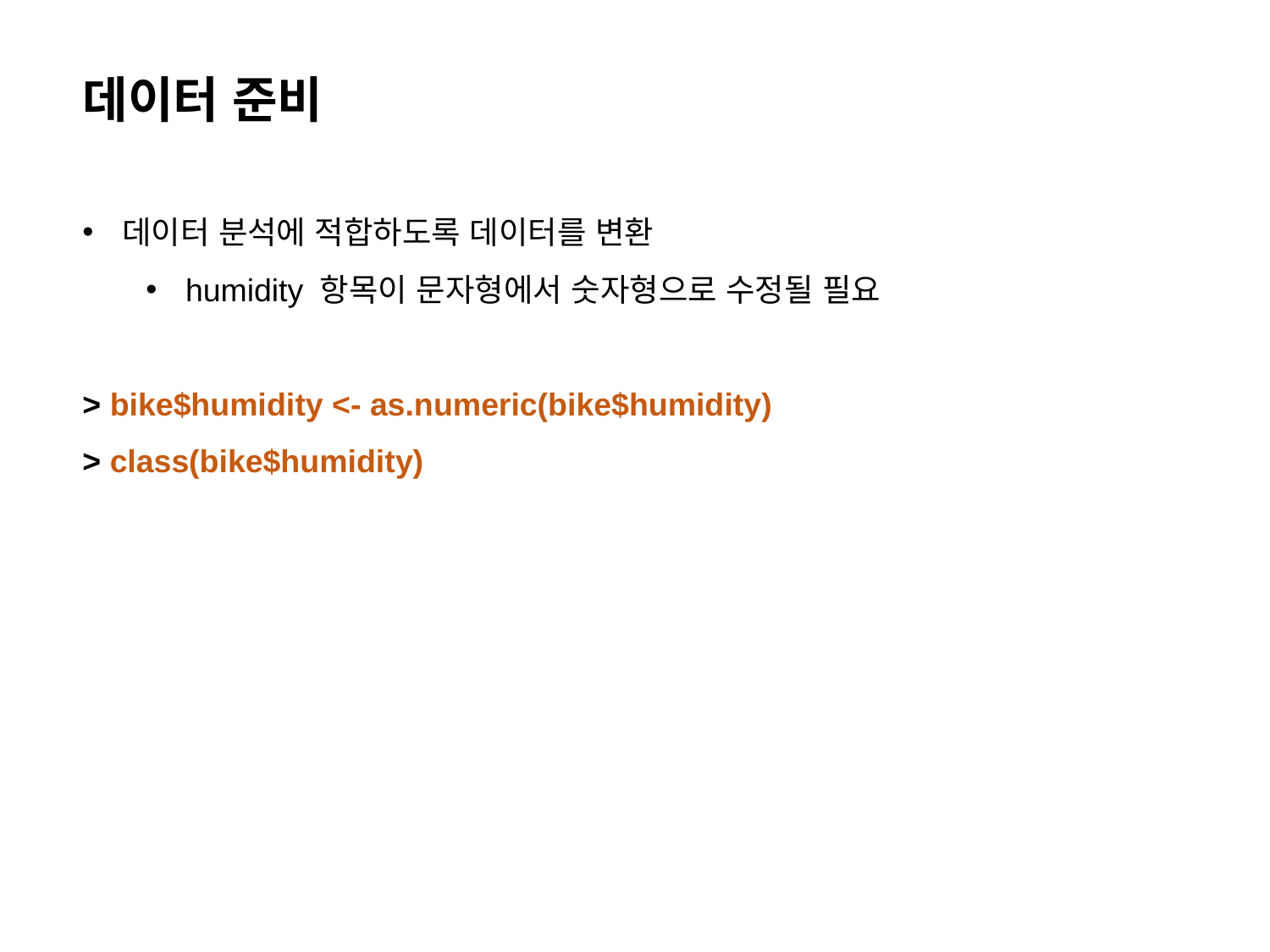

데이터 준비
데이터 분석에 적합하도록 데이터를 변환
humidity 항목이 문자형에서 숫자형으로 수정될 필요

> bike$humidity <- as.numeric(bike$humidity)
> class(bike$humidity)